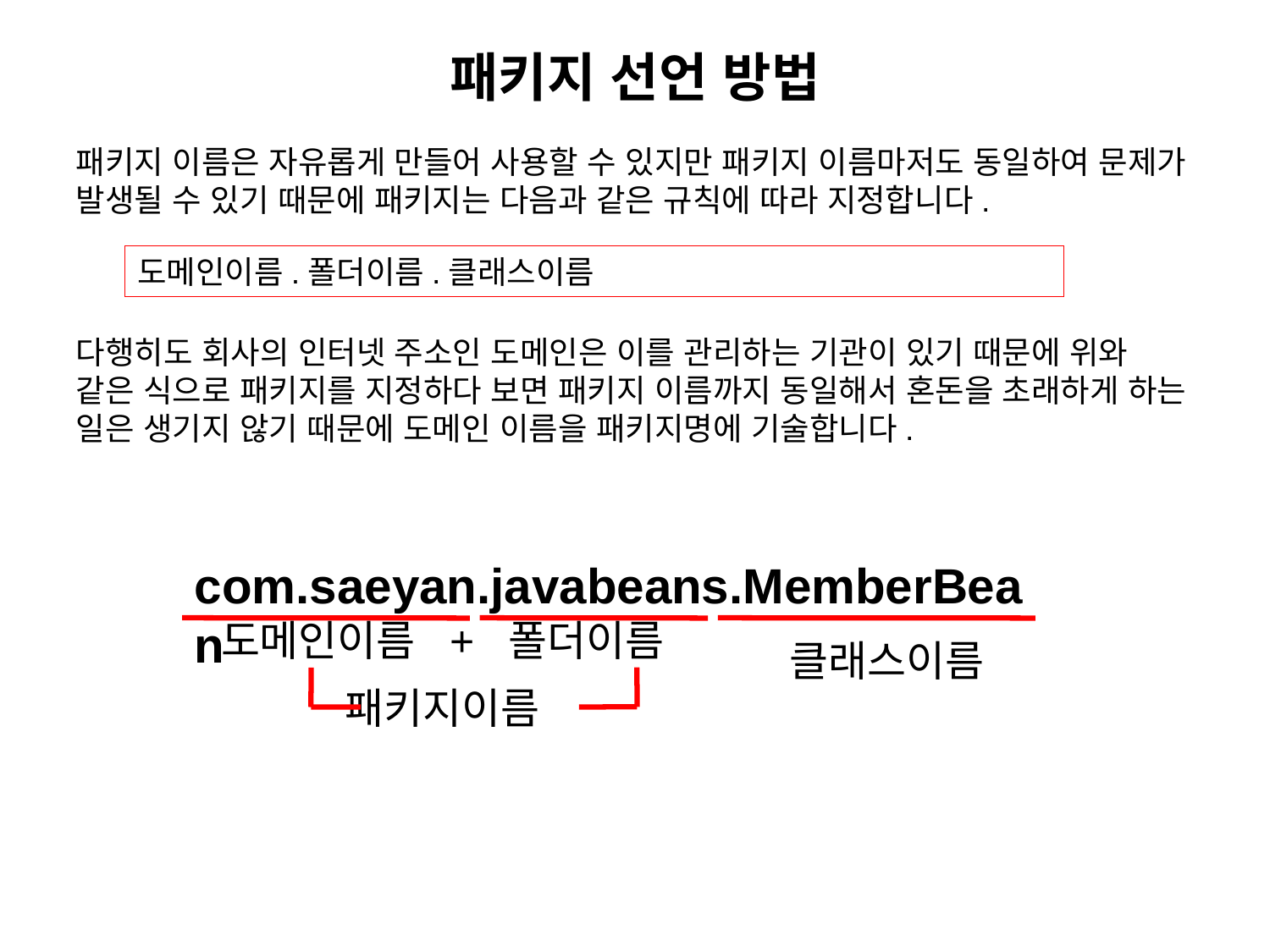

패키지 선언 방법
패키지 이름은 자유롭게 만들어 사용할 수 있지만 패키지 이름마저도 동일하여 문제가 발생될 수 있기 때문에 패키지는 다음과 같은 규칙에 따라 지정합니다.

다행히도 회사의 인터넷 주소인 도메인은 이를 관리하는 기관이 있기 때문에 위와 같은 식으로 패키지를 지정하다 보면 패키지 이름까지 동일해서 혼돈을 초래하게 하는 일은 생기지 않기 때문에 도메인 이름을 패키지명에 기술합니다.

도메인이름.폴더이름.클래스이름
com.saeyan.javabeans.MemberBean
 도메인이름  +  폴더이름

           패키지이름
클래스이름